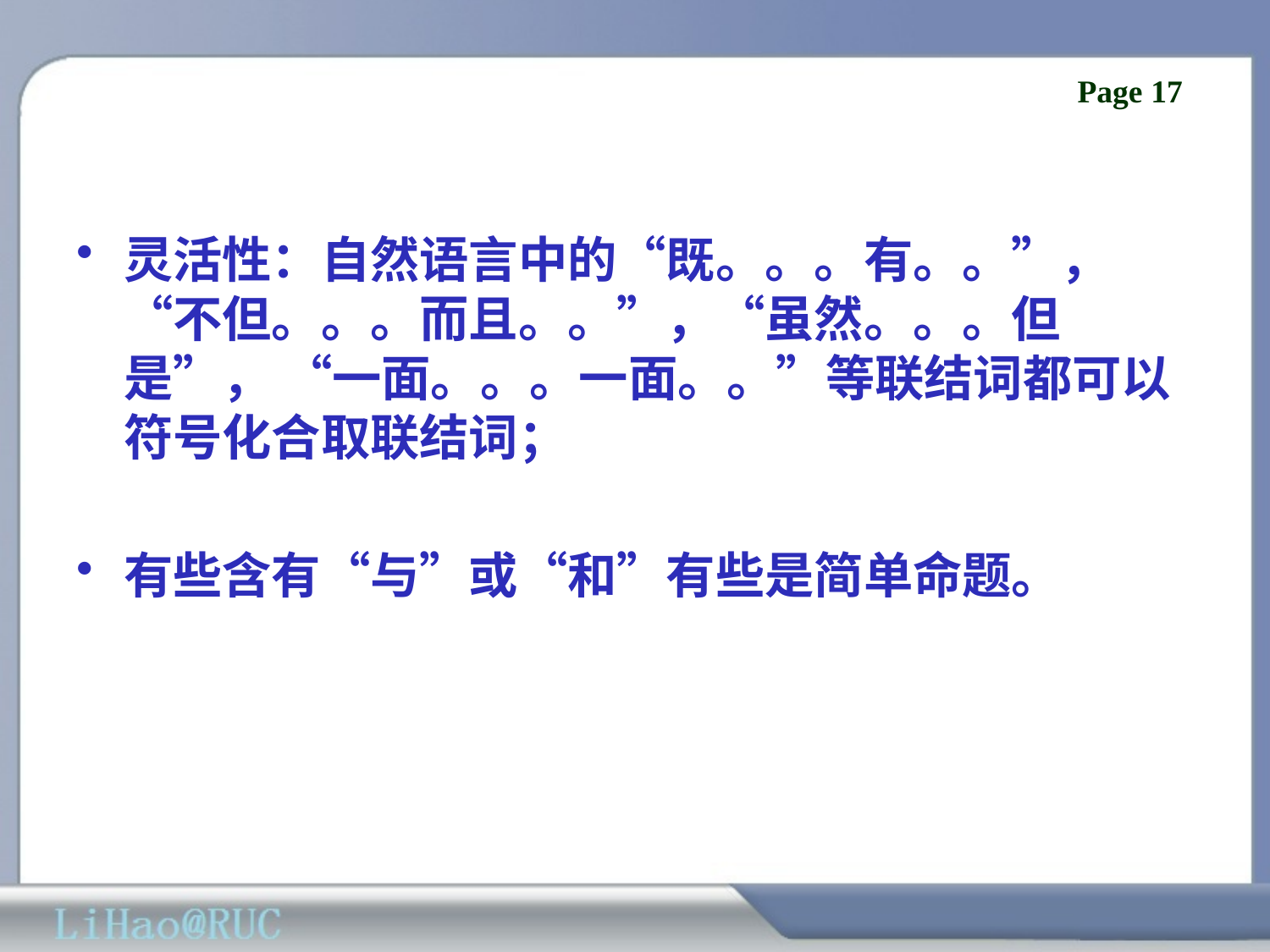

灵活性：自然语言中的“既。。。有。。”，“不但。。。而且。。”，“虽然。。。但是”， “一面。。。一面。。”等联结词都可以符号化合取联结词；

有些含有“与”或“和”有些是简单命题。